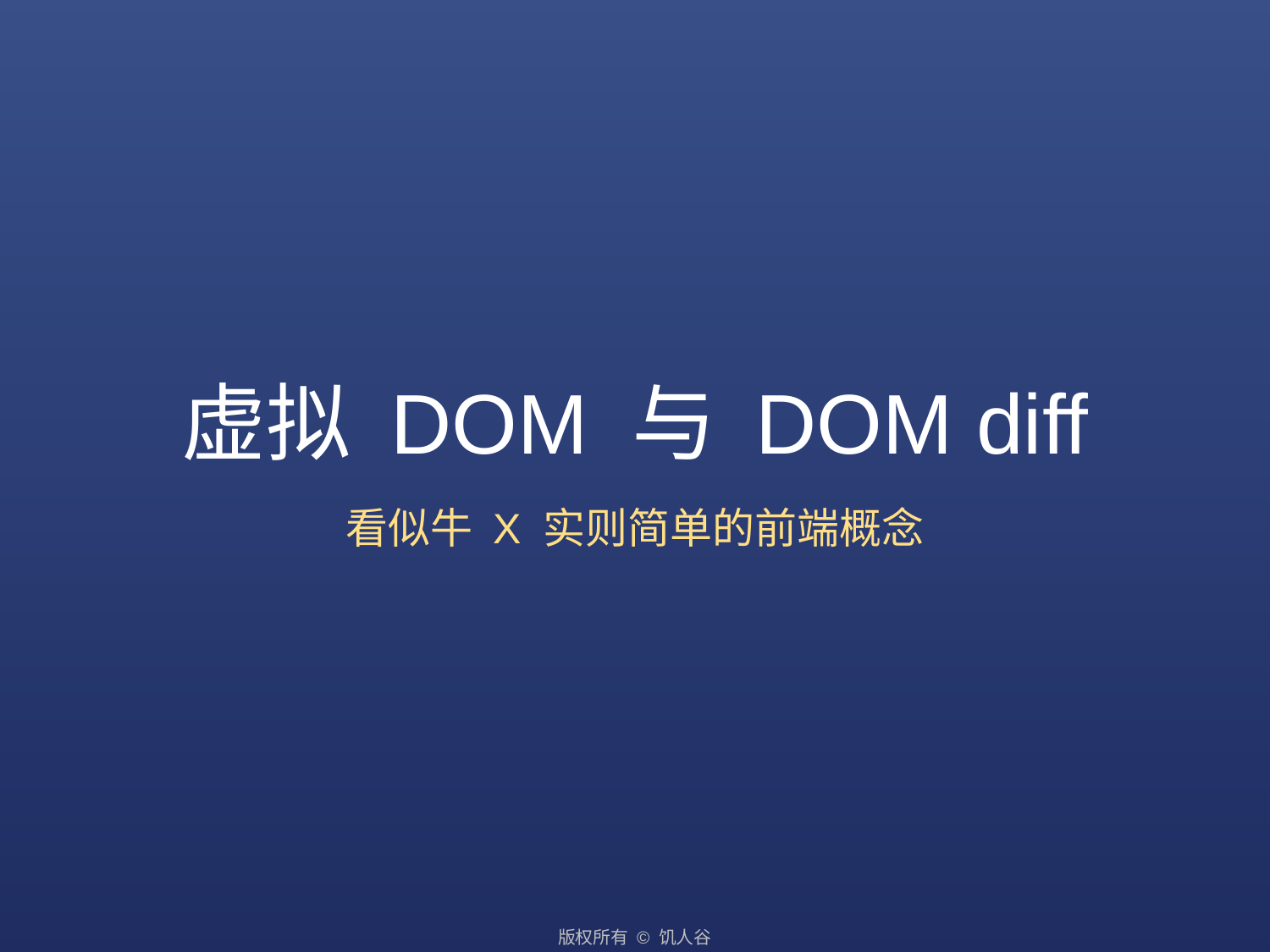

# 虚拟 DOM 与 DOM diff
看似牛 X 实则简单的前端概念